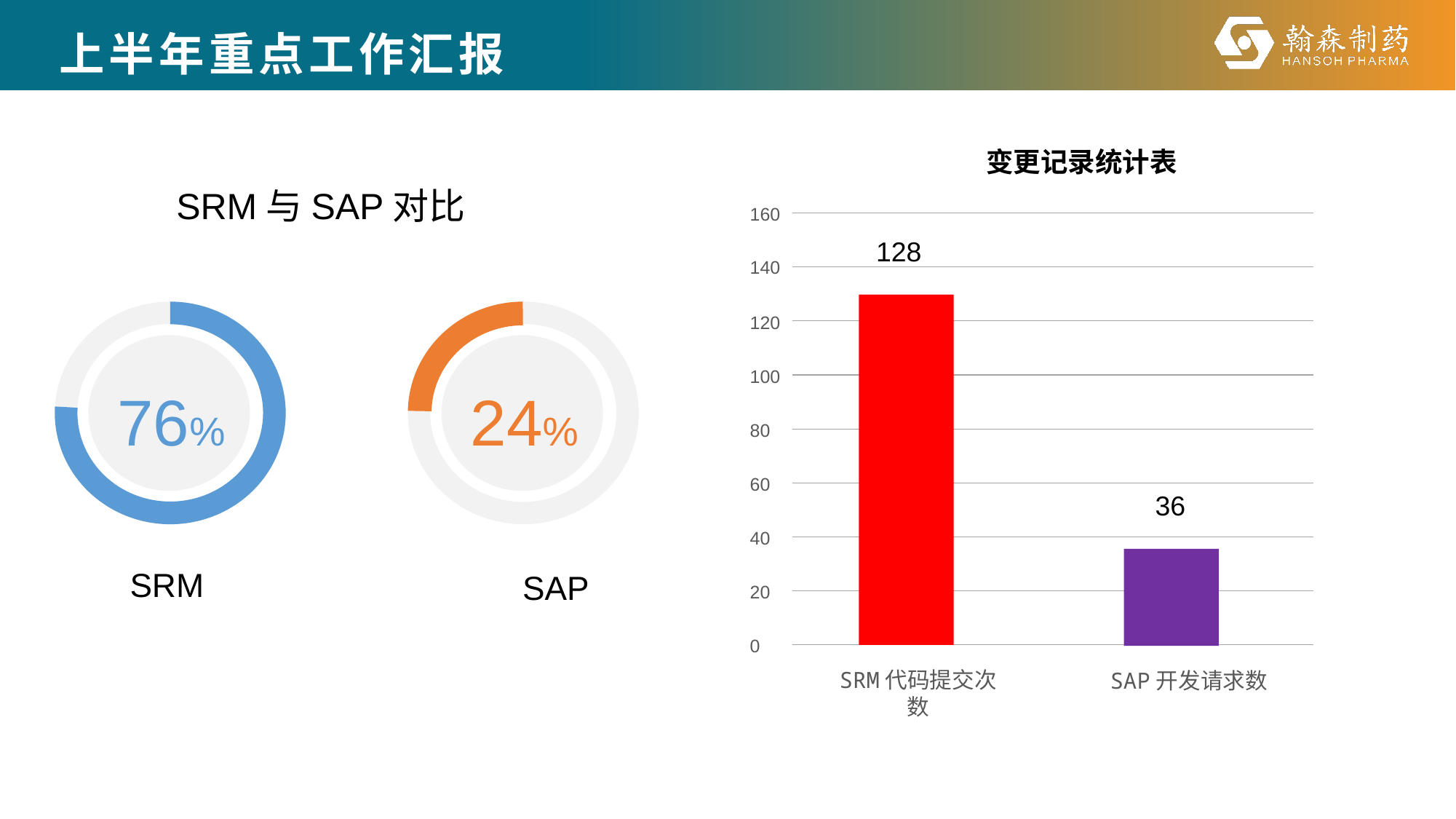

# 上半年重点工作汇报
变更记录统计表
SRM与SAP对比
160
128
140

76%
24%
SRM
SAP
120
100
80
60
36
40

20
0
SRM代码提交次数
SAP开发请求数